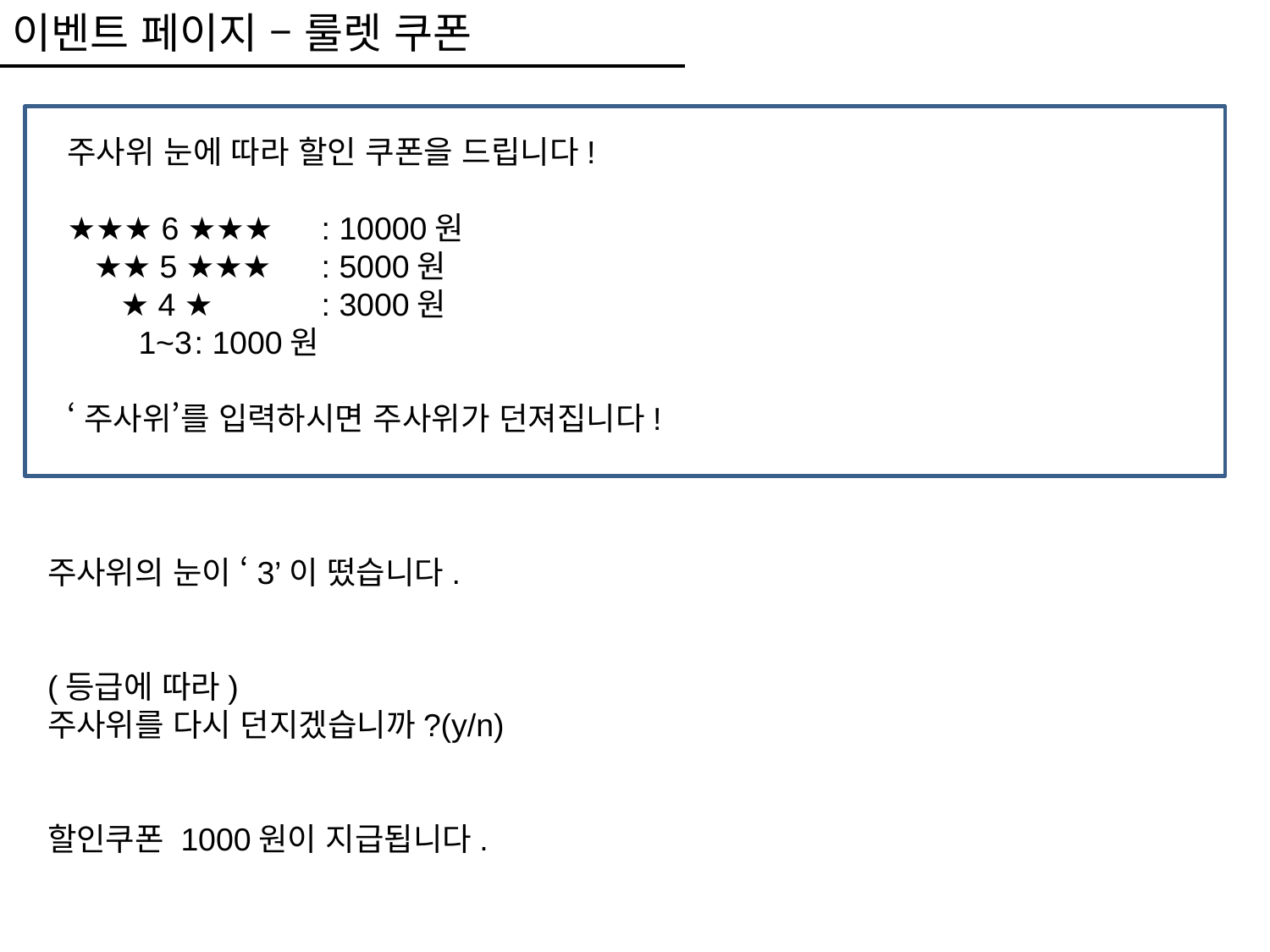

이벤트 페이지 – 룰렛 쿠폰

주사위 눈에 따라 할인 쿠폰을 드립니다!

★★★ 6 ★★★ 	: 10000원
   ★★ 5 ★★★ 	: 5000원
      ★ 4 ★       	: 3000원
        1~3	: 1000원

‘주사위’를 입력하시면 주사위가 던져집니다!
주사위의 눈이 ‘3’이 떴습니다.

(등급에 따라)
주사위를 다시 던지겠습니까?(y/n)

할인쿠폰 1000원이 지급됩니다.